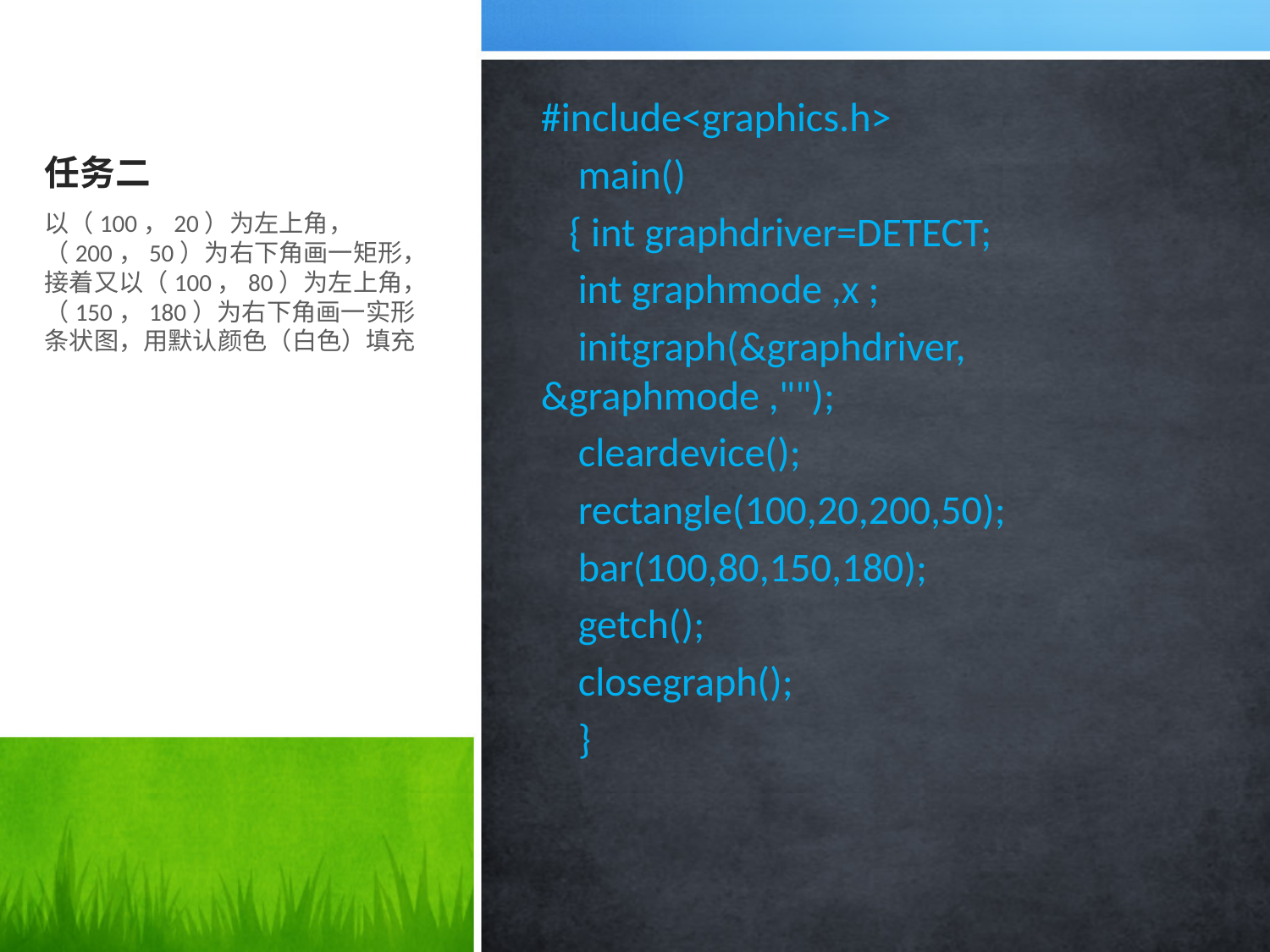

# 任务二
#include<graphics.h>
    main()
   { int graphdriver=DETECT;
    int graphmode ,x ;
    initgraph(&graphdriver, &graphmode ,"");
    cleardevice();
    rectangle(100,20,200,50);
    bar(100,80,150,180);
    getch();
    closegraph();
    }

以（100，20）为左上角，（200，50）为右下角画一矩形，接着又以（100，80）为左上角，（150，180）为右下角画一实形条状图，用默认颜色（白色）填充